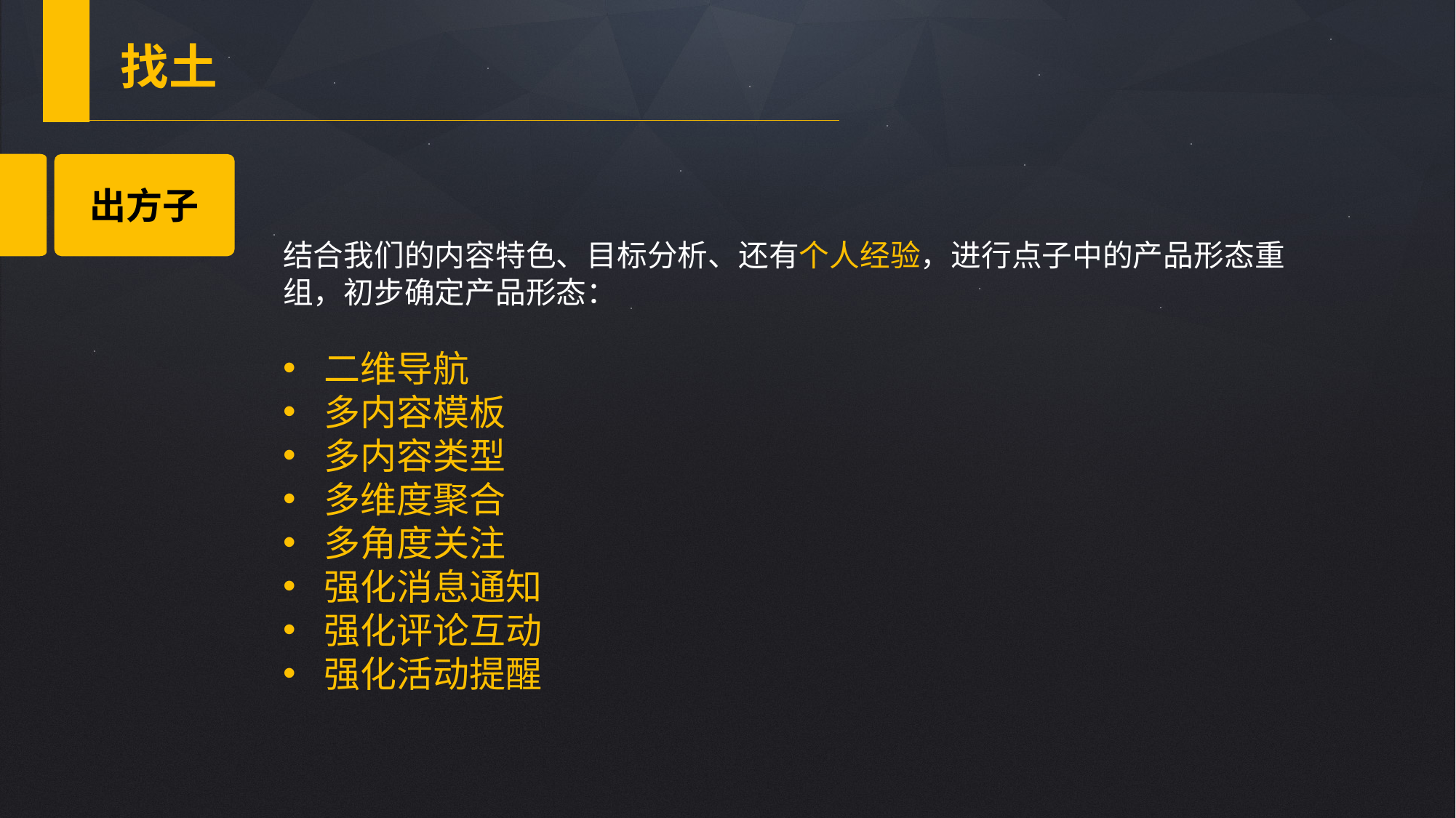

找土

出方子

结合我们的内容特色、目标分析、还有个人经验，进行点子中的产品形态重组，初步确定产品形态：

二维导航
多内容模板
多内容类型
多维度聚合
多角度关注
强化消息通知
强化评论互动
强化活动提醒